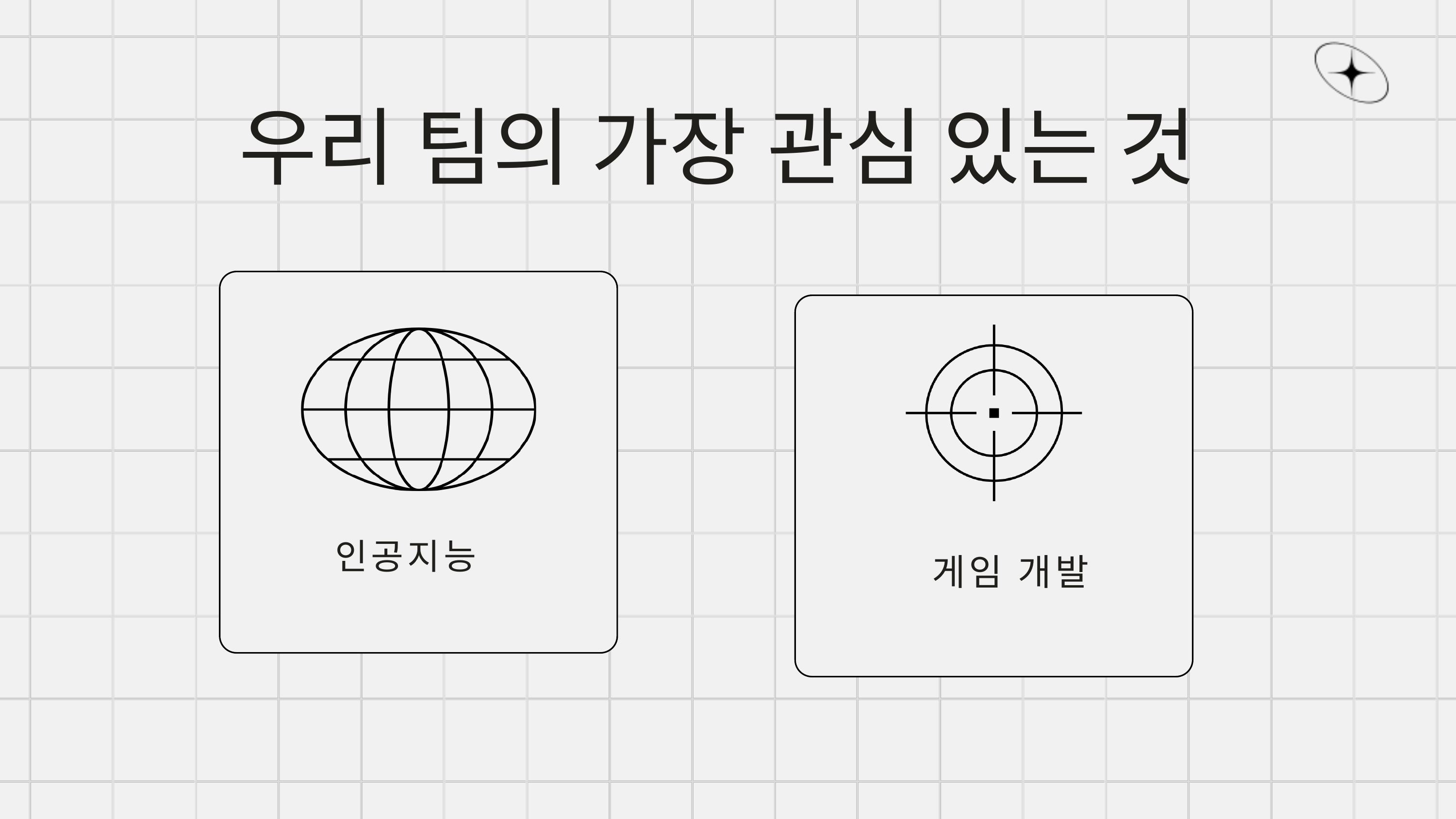

우리 팀의 가장 관심 있는 것

인공지능
게임 개발